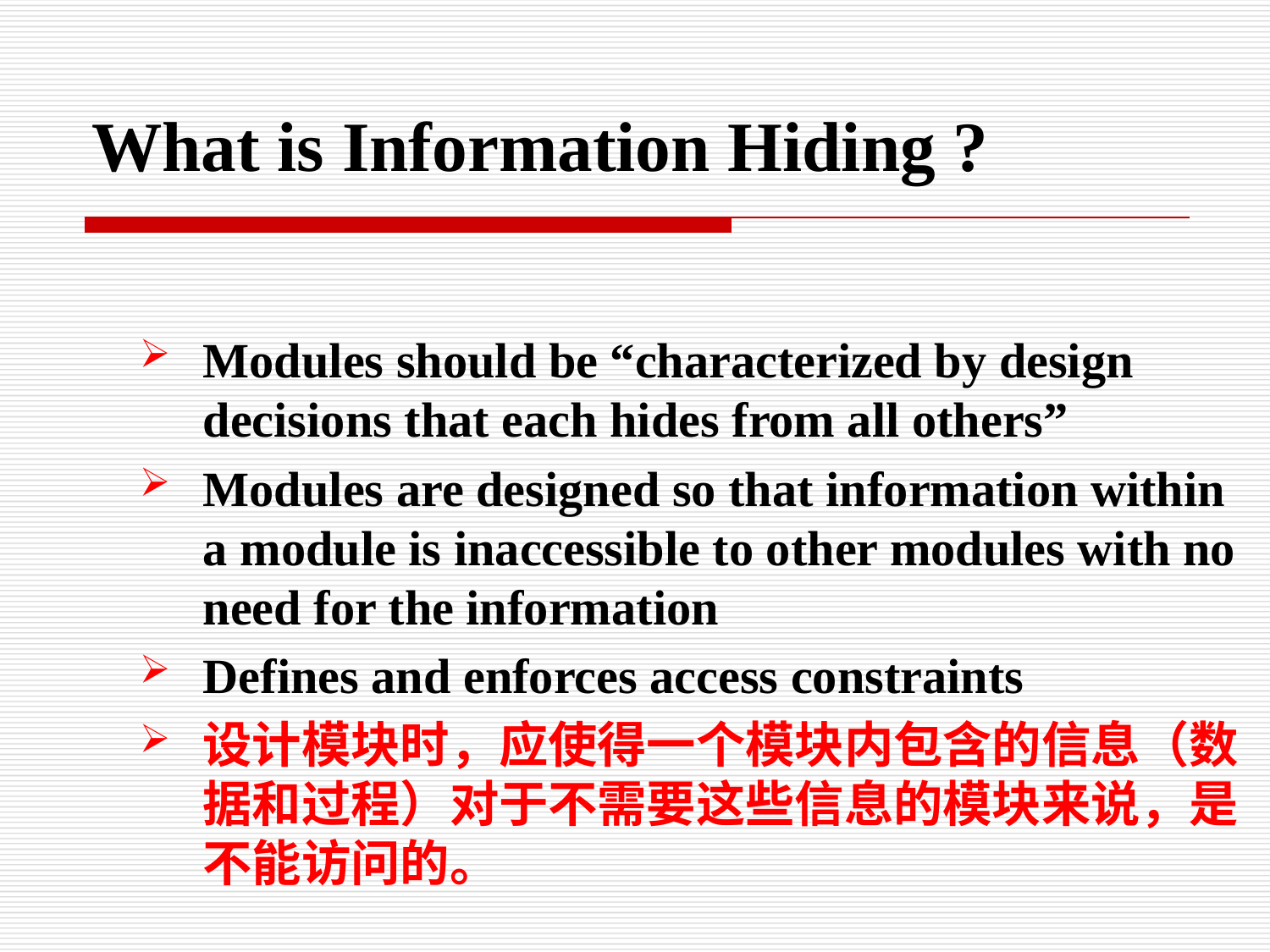

What is Information Hiding ?

Modules should be “characterized by design decisions that each hides from all others”
Modules are designed so that information within a module is inaccessible to other modules with no need for the information
Defines and enforces access constraints
设计模块时，应使得一个模块内包含的信息（数据和过程）对于不需要这些信息的模块来说，是不能访问的。